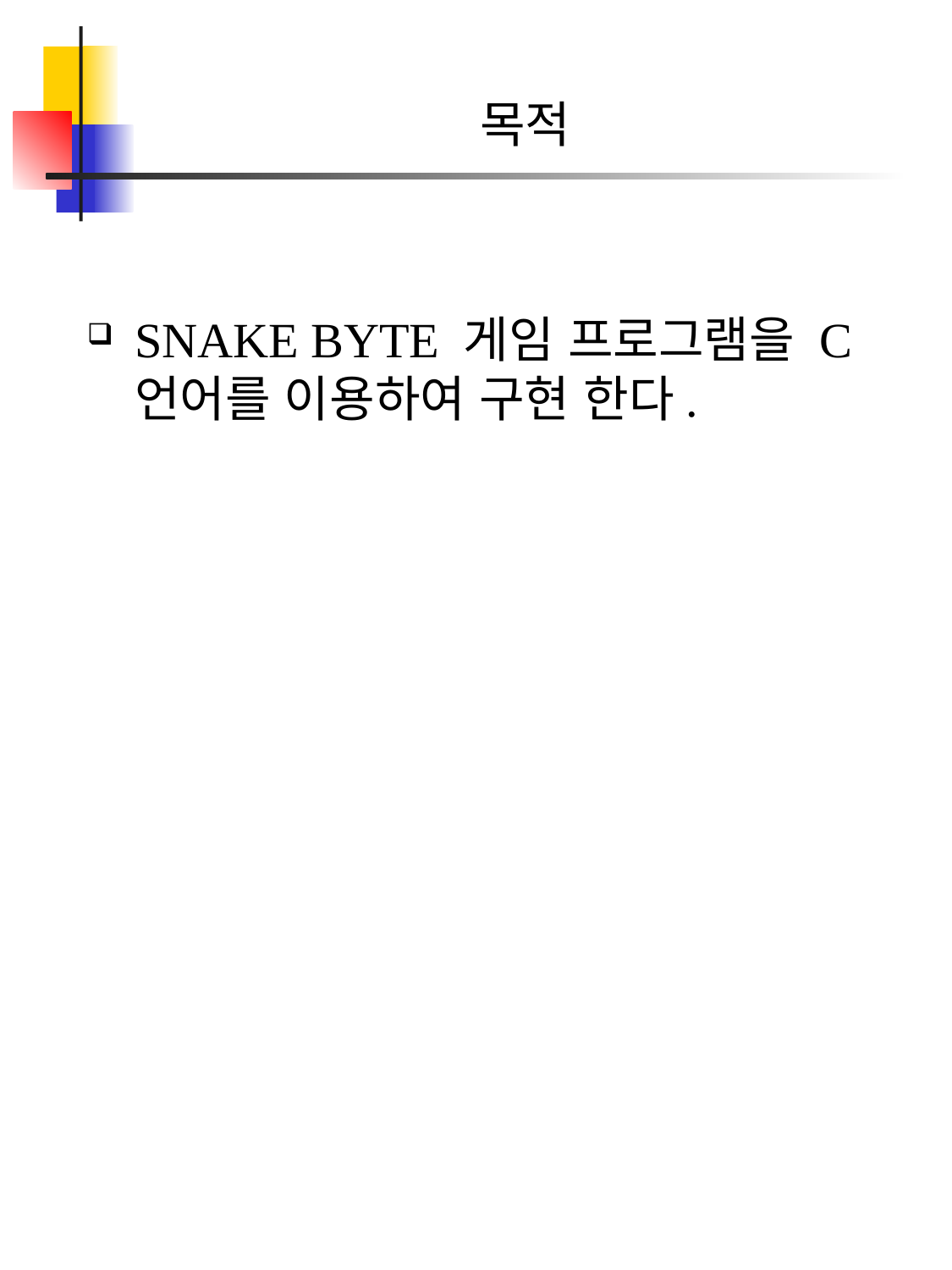

# 목적
SNAKE BYTE 게임 프로그램을 C언어를 이용하여 구현 한다.